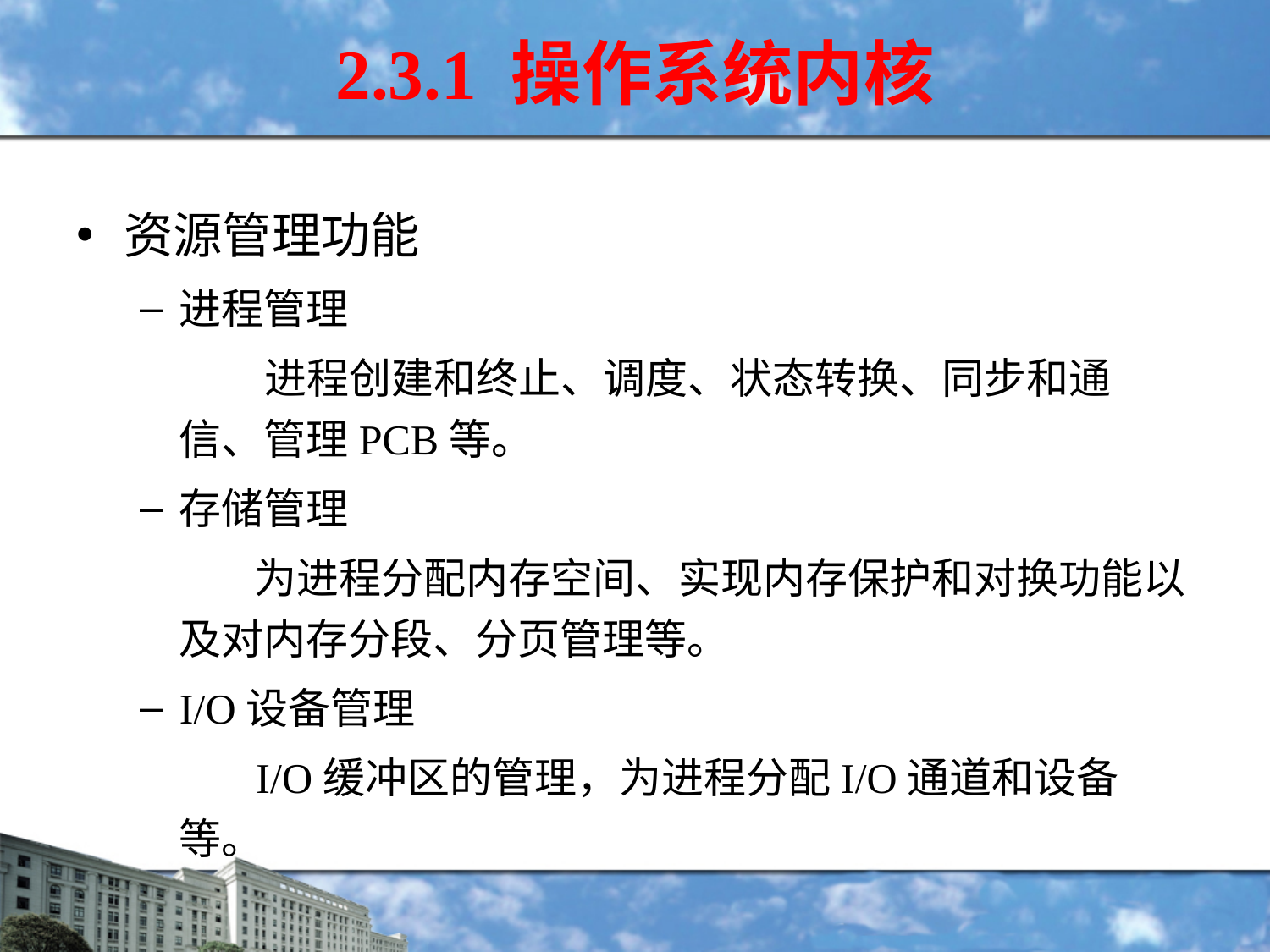

2.3.1 操作系统内核
资源管理功能
进程管理
            进程创建和终止、调度、状态转换、同步和通信、管理PCB等。
存储管理
           为进程分配内存空间、实现内存保护和对换功能以及对内存分段、分页管理等。
I/O设备管理
           I/O缓冲区的管理，为进程分配I/O通道和设备等。